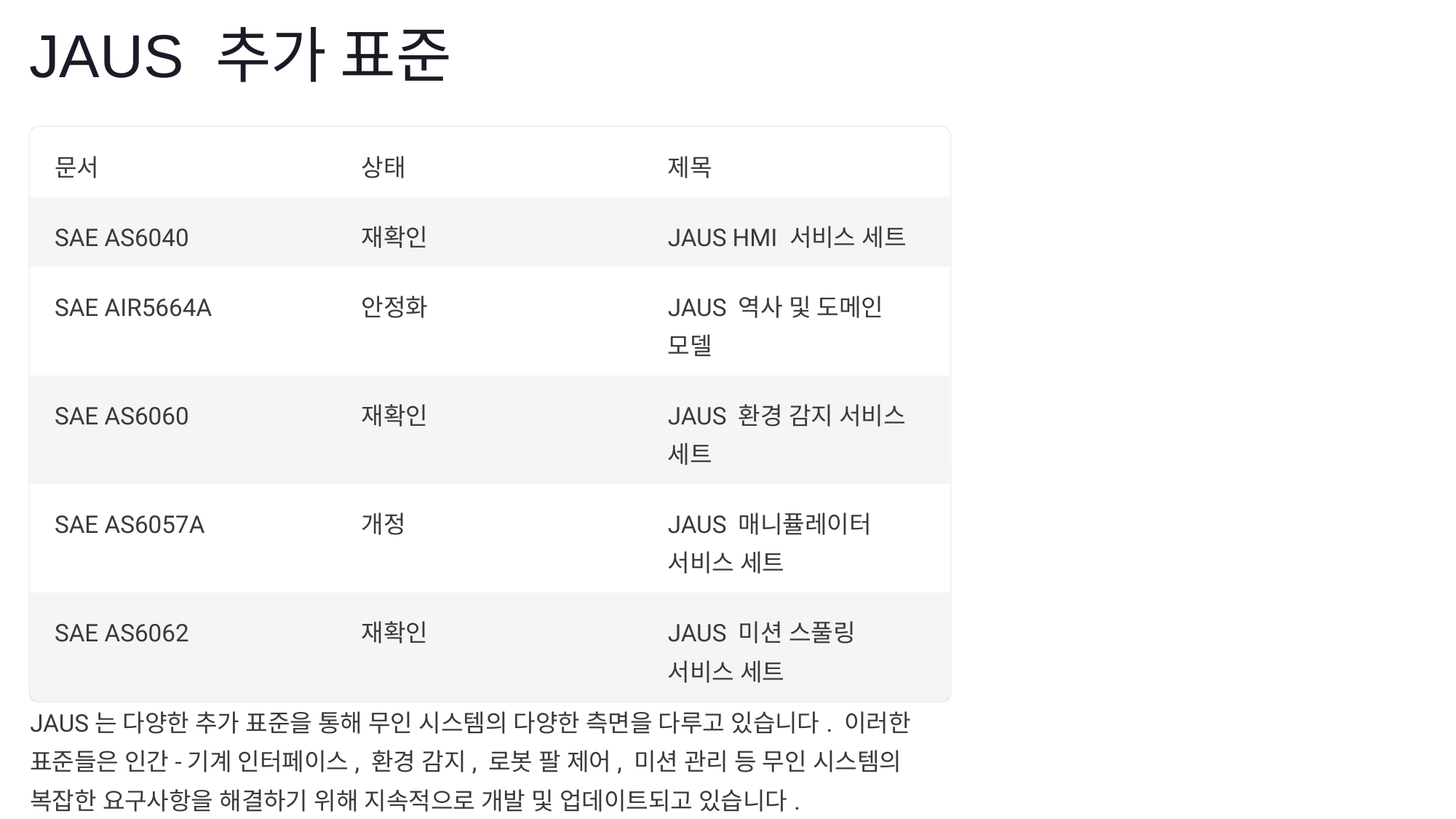

JAUS 추가 표준

문서
상태
제목

SAE AS6040
재확인
JAUS HMI 서비스 세트

SAE AIR5664A
안정화
JAUS 역사 및 도메인 모델

SAE AS6060
재확인
JAUS 환경 감지 서비스 세트

SAE AS6057A
개정
JAUS 매니퓰레이터 서비스 세트

SAE AS6062
재확인
JAUS 미션 스풀링 서비스 세트
JAUS는 다양한 추가 표준을 통해 무인 시스템의 다양한 측면을 다루고 있습니다. 이러한 표준들은 인간-기계 인터페이스, 환경 감지, 로봇 팔 제어, 미션 관리 등 무인 시스템의 복잡한 요구사항을 해결하기 위해 지속적으로 개발 및 업데이트되고 있습니다.